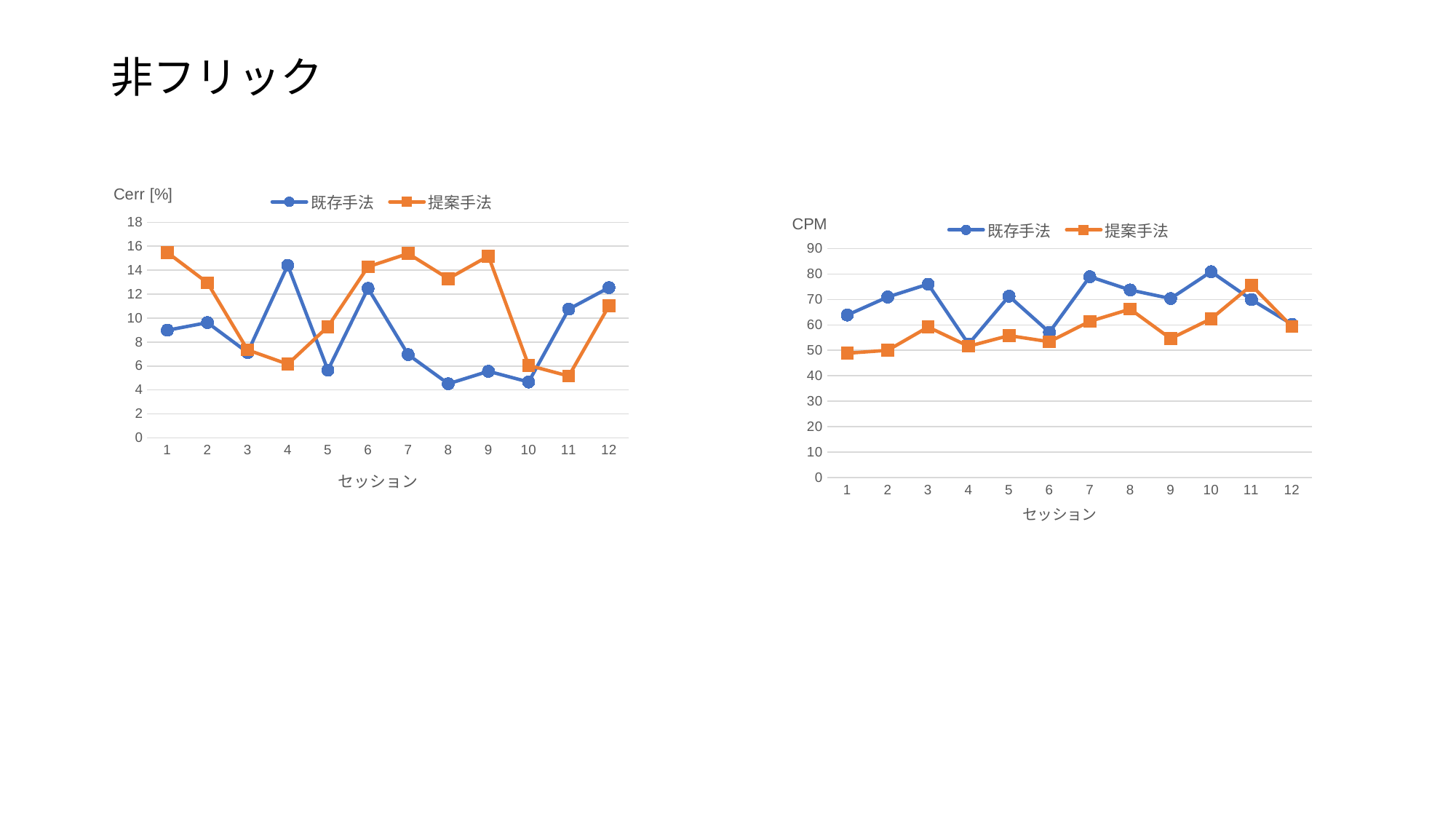

# 非フリック

### Chart

| Category | 既存手法 | 提案手法 |
|---|---|---|
| 1 | 8.988095416666667 | 15.476191166666666 |
| 2 | 9.623016333333334 | 12.946429083333335 |
| 3 | 7.124819916666667 | 7.341270250000001 |
| 4 | 14.404762416666667 | 6.150793999999999 |
| 5 | 5.654762083333333 | 9.285714583333332 |
| 6 | 12.481963166666668 | 14.285714916666667 |
| 7 | 6.944444666666667 | 15.386905333333333 |
| 8 | 4.513889 | 13.293651416666668 |
| 9 | 5.555555666666667 | 15.178572333333335 |
| 10 | 4.662698583333333 | 6.051587583333333 |
| 11 | 10.747354999999999 | 5.1587305 |
| 12 | 12.541486583333334 | 11.011905333333333 |

### Chart

| Category | 既存手法 | 提案手法 |
|---|---|---|
| 1 | 63.87137241666666 | 48.87505241666666 |
| 2 | 70.9677485 | 50.02253008333333 |
| 3 | 76.01432733333333 | 59.159531666666666 |
| 4 | 52.45019358333333 | 51.61624866666667 |
| 5 | 71.27453175 | 55.80381258333334 |
| 6 | 57.096624250000005 | 53.391723416666665 |
| 7 | 78.94368675 | 61.40073975 |
| 8 | 73.71778850000001 | 66.18968958333333 |
| 9 | 70.3580695 | 54.61537733333334 |
| 10 | 80.89135316666668 | 62.4014425 |
| 11 | 69.91943983333333 | 75.53808066666666 |
| 12 | 60.25341833333333 | 59.363920083333326 |